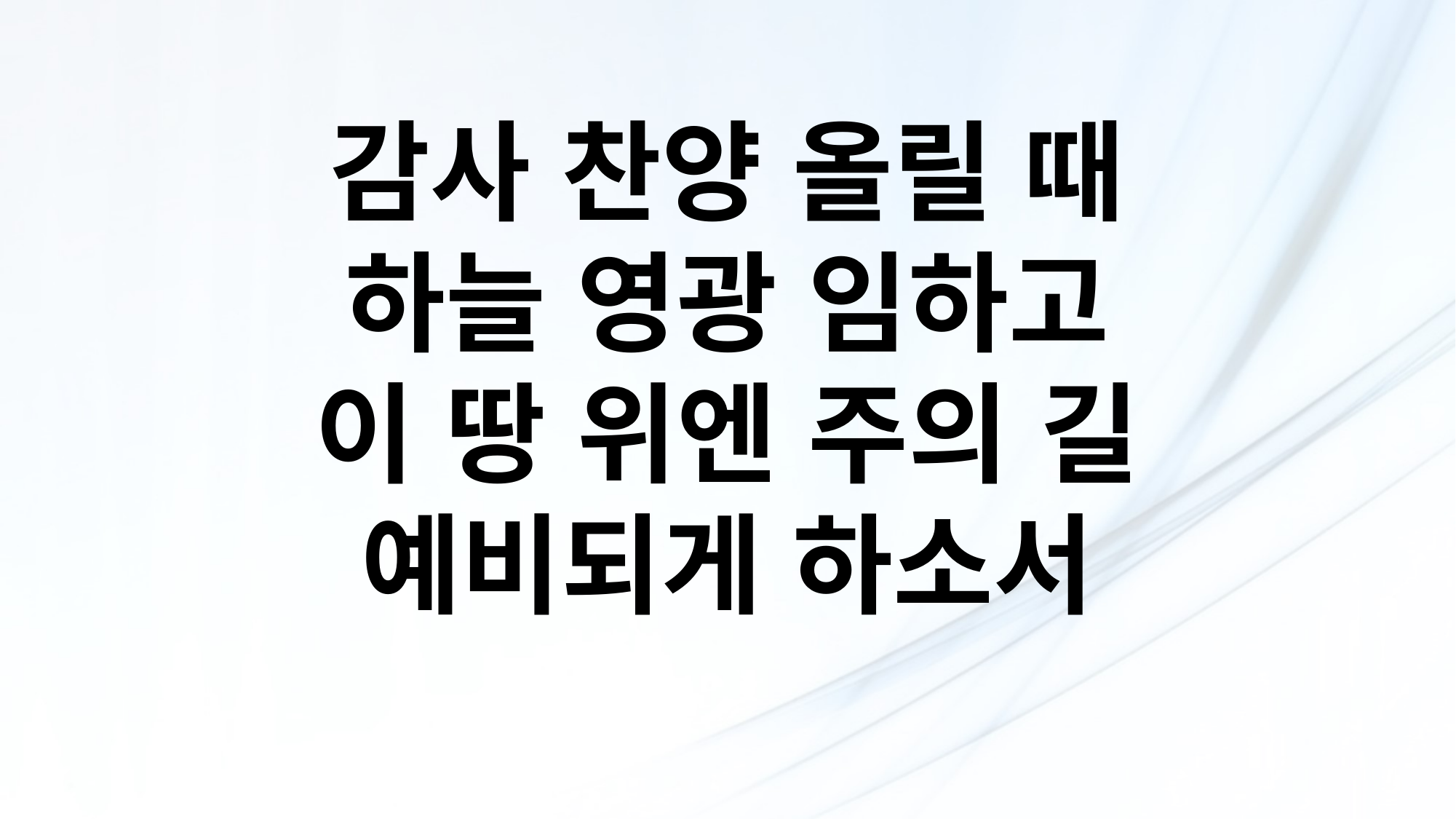

감사 찬양 올릴 때
하늘 영광 임하고
이 땅 위엔 주의 길
예비되게 하소서